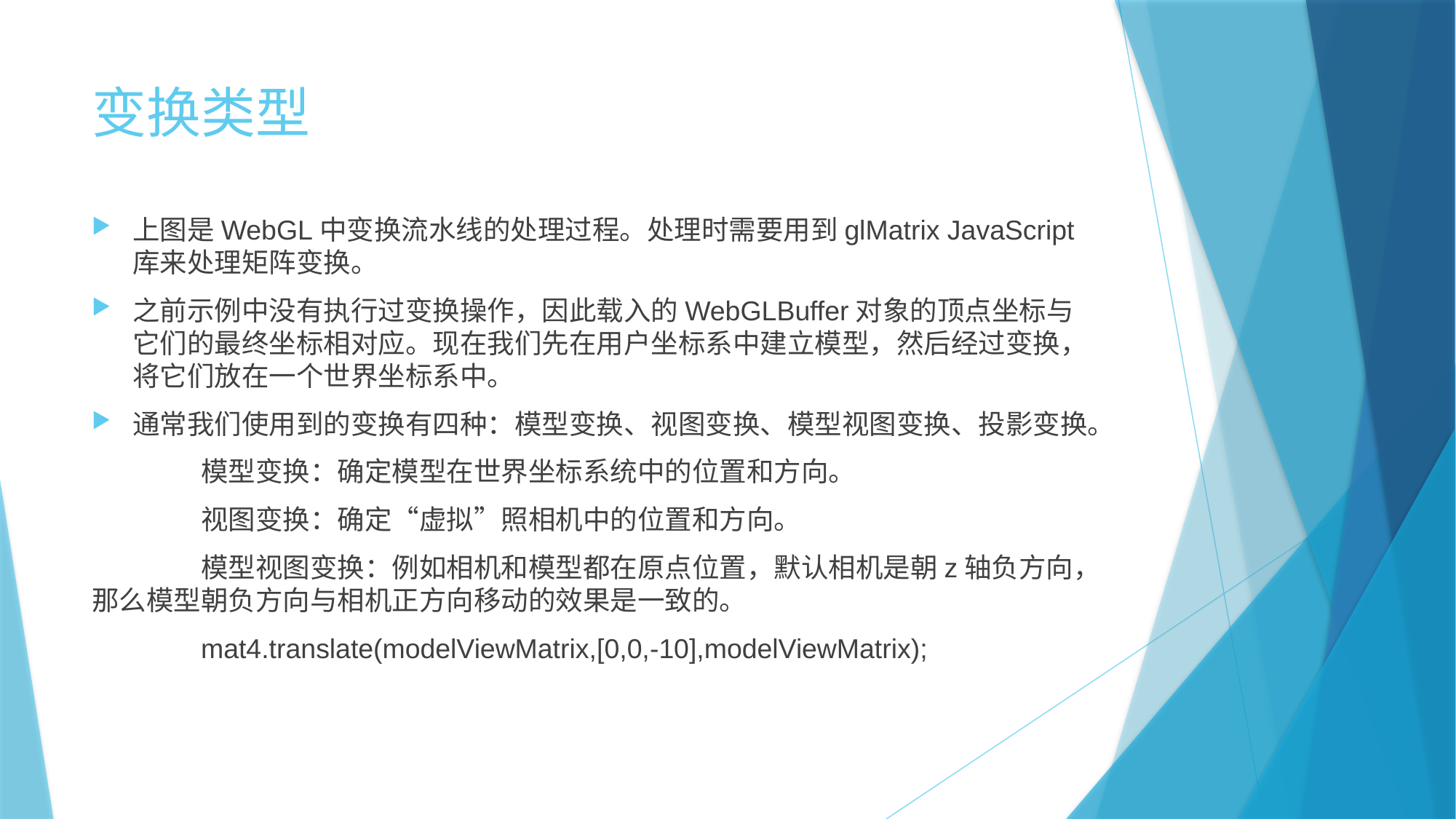

# 变换类型
上图是WebGL中变换流水线的处理过程。处理时需要用到glMatrix JavaScript库来处理矩阵变换。
之前示例中没有执行过变换操作，因此载入的WebGLBuffer对象的顶点坐标与它们的最终坐标相对应。现在我们先在用户坐标系中建立模型，然后经过变换，将它们放在一个世界坐标系中。
通常我们使用到的变换有四种：模型变换、视图变换、模型视图变换、投影变换。
      	模型变换：确定模型在世界坐标系统中的位置和方向。
      	视图变换：确定“虚拟”照相机中的位置和方向。
	模型视图变换：例如相机和模型都在原点位置，默认相机是朝z轴负方向，那么模型朝负方向与相机正方向移动的效果是一致的。
	mat4.translate(modelViewMatrix,[0,0,-10],modelViewMatrix);